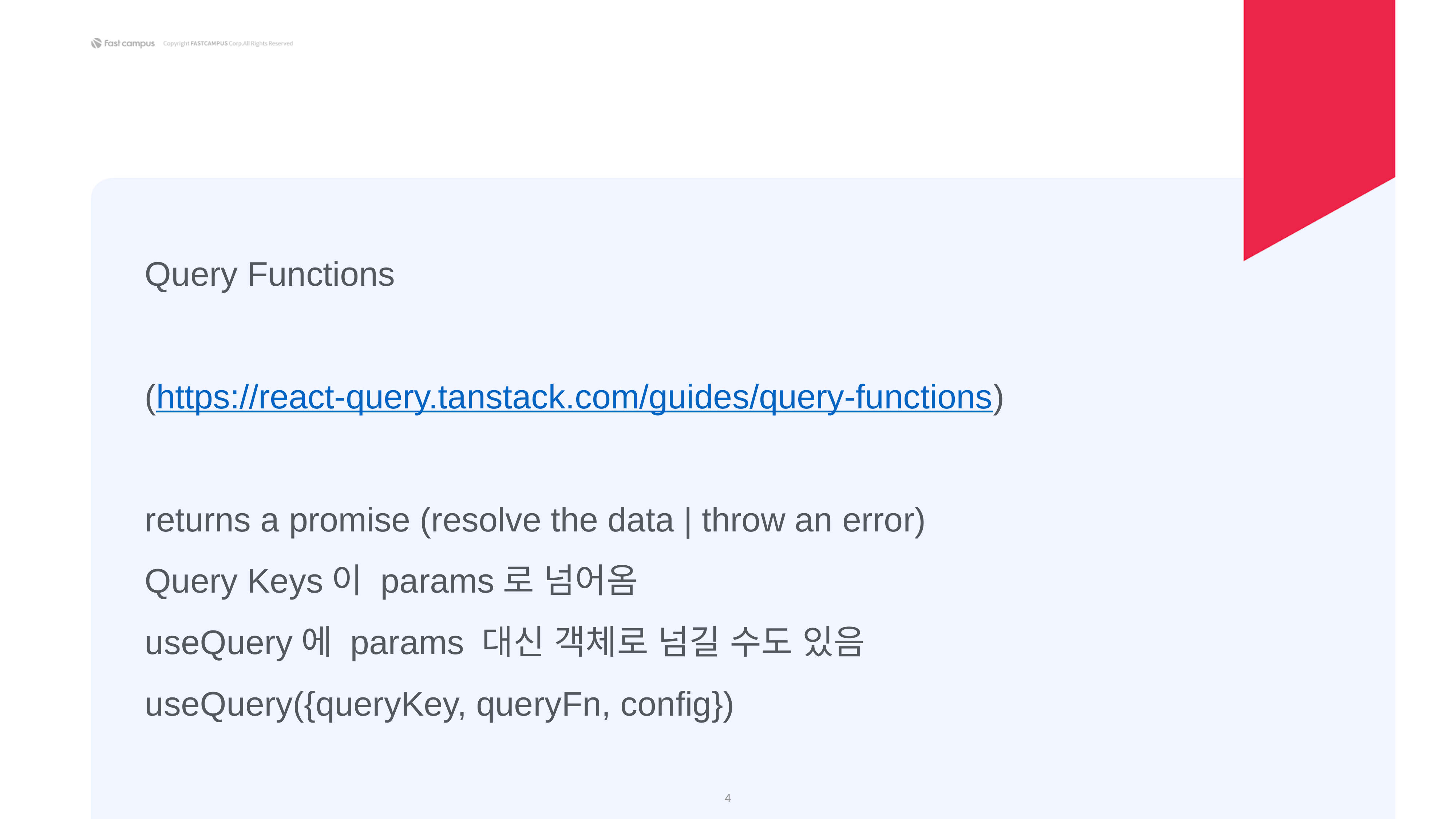

Query Functions

(https://react-query.tanstack.com/guides/query-functions)

returns a promise (resolve the data | throw an error)
Query Keys이 params로 넘어옴
useQuery에 params 대신 객체로 넘길 수도 있음
useQuery({queryKey, queryFn, config})

4